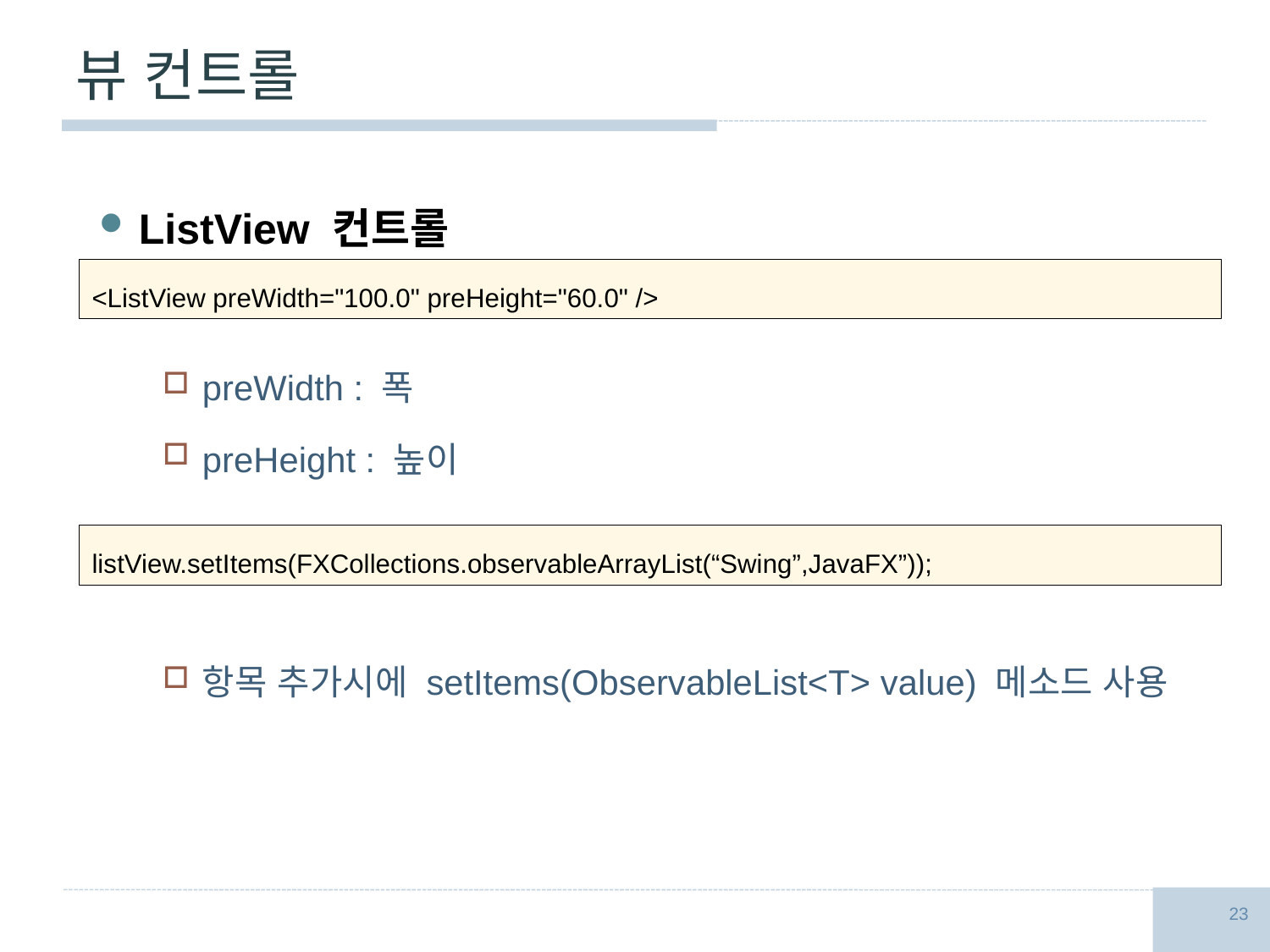

# 뷰 컨트롤
ListView 컨트롤

preWidth : 폭
preHeight : 높이

항목 추가시에 setItems(ObservableList<T> value) 메소드 사용

<ListView preWidth="100.0" preHeight="60.0" />
listView.setItems(FXCollections.observableArrayList(“Swing”,JavaFX”));